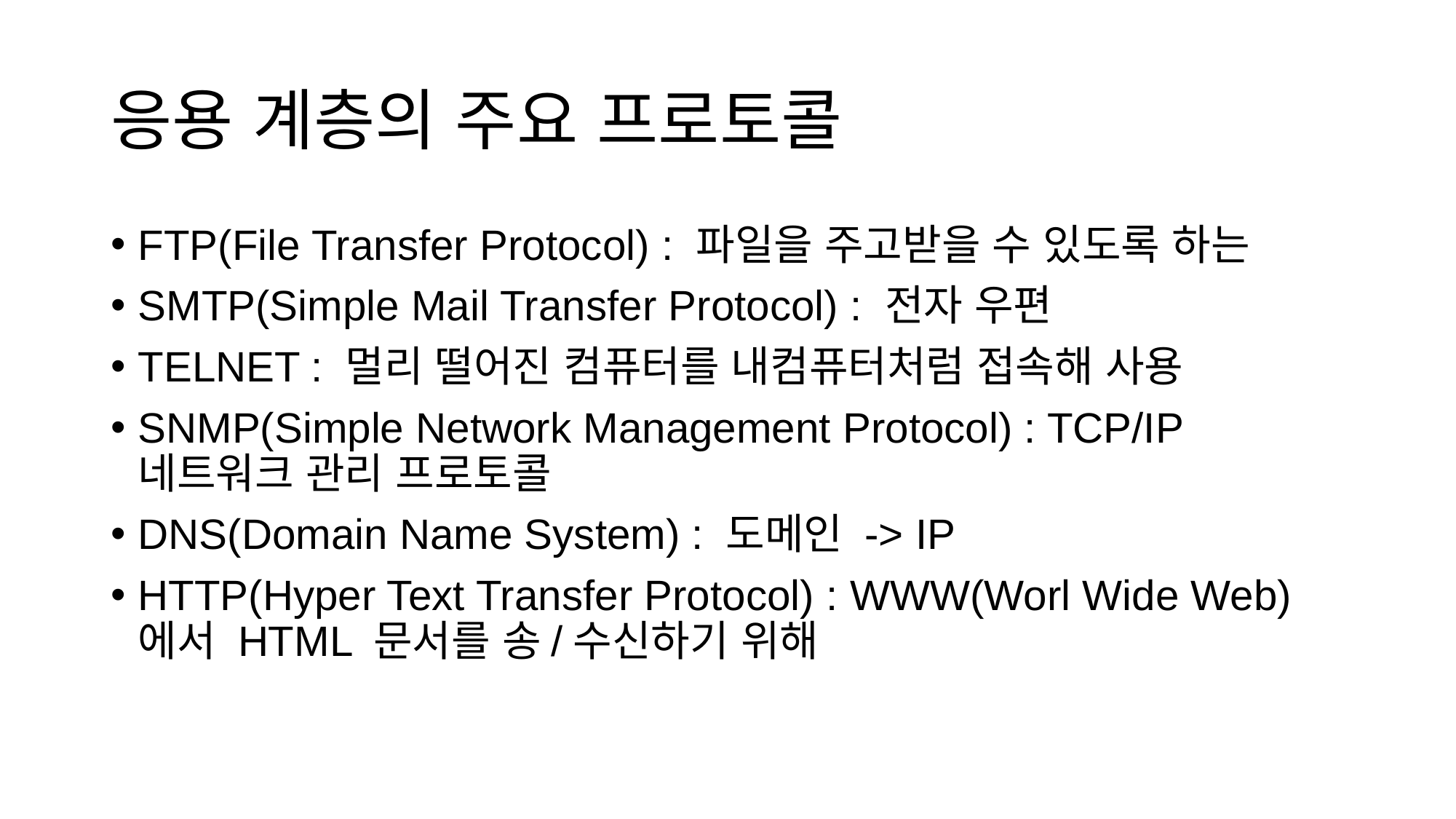

# 응용 계층의 주요 프로토콜
FTP(File Transfer Protocol) : 파일을 주고받을 수 있도록 하는
SMTP(Simple Mail Transfer Protocol) : 전자 우편
TELNET : 멀리 떨어진 컴퓨터를 내컴퓨터처럼 접속해 사용
SNMP(Simple Network Management Protocol) : TCP/IP 네트워크 관리 프로토콜
DNS(Domain Name System) : 도메인 -> IP
HTTP(Hyper Text Transfer Protocol) : WWW(Worl Wide Web)에서 HTML 문서를 송/수신하기 위해